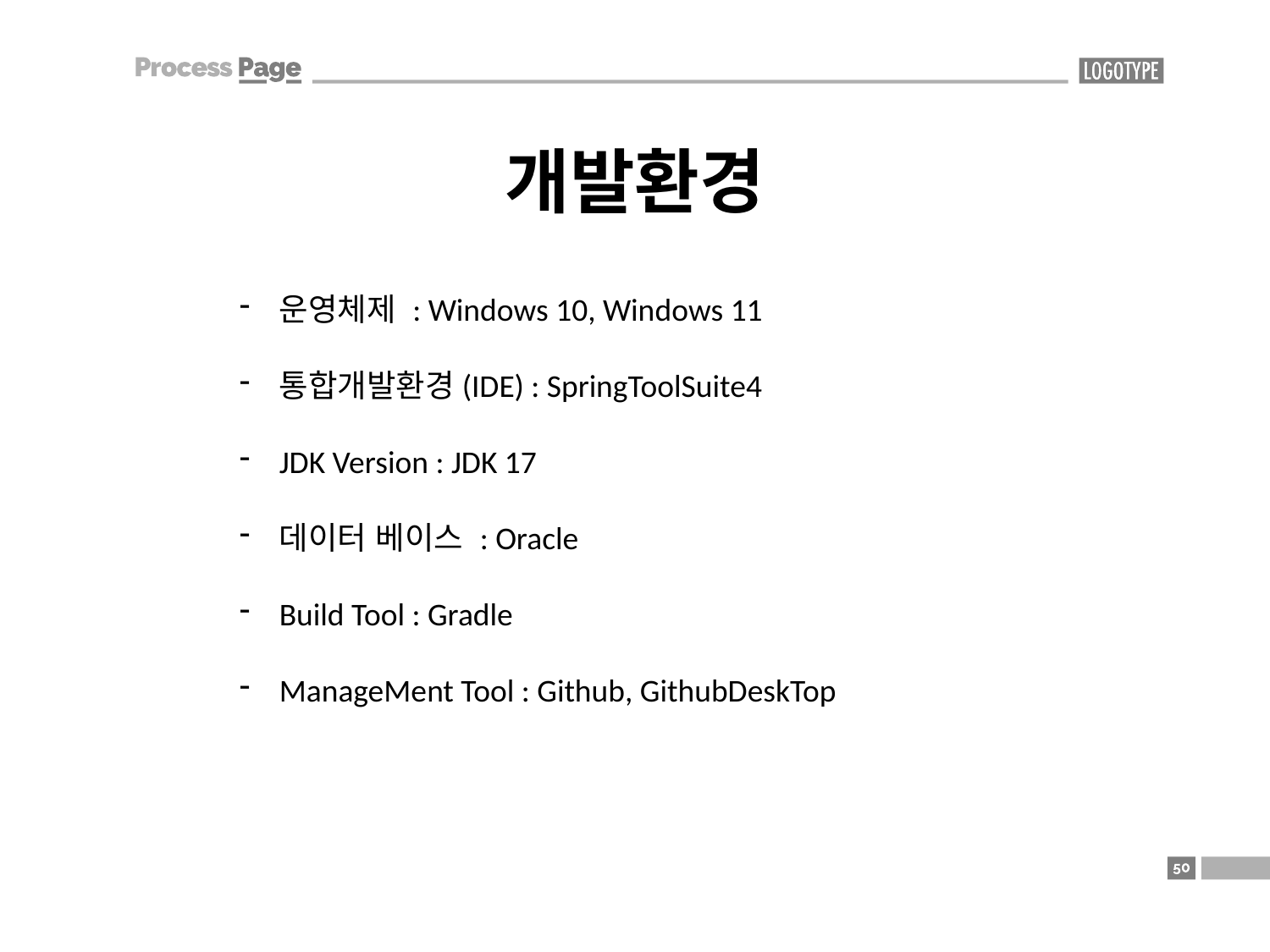

개발환경
운영체제 : Windows 10, Windows 11

통합개발환경(IDE) : SpringToolSuite4

JDK Version : JDK 17

데이터 베이스 : Oracle

Build Tool : Gradle

ManageMent Tool : Github, GithubDeskTop